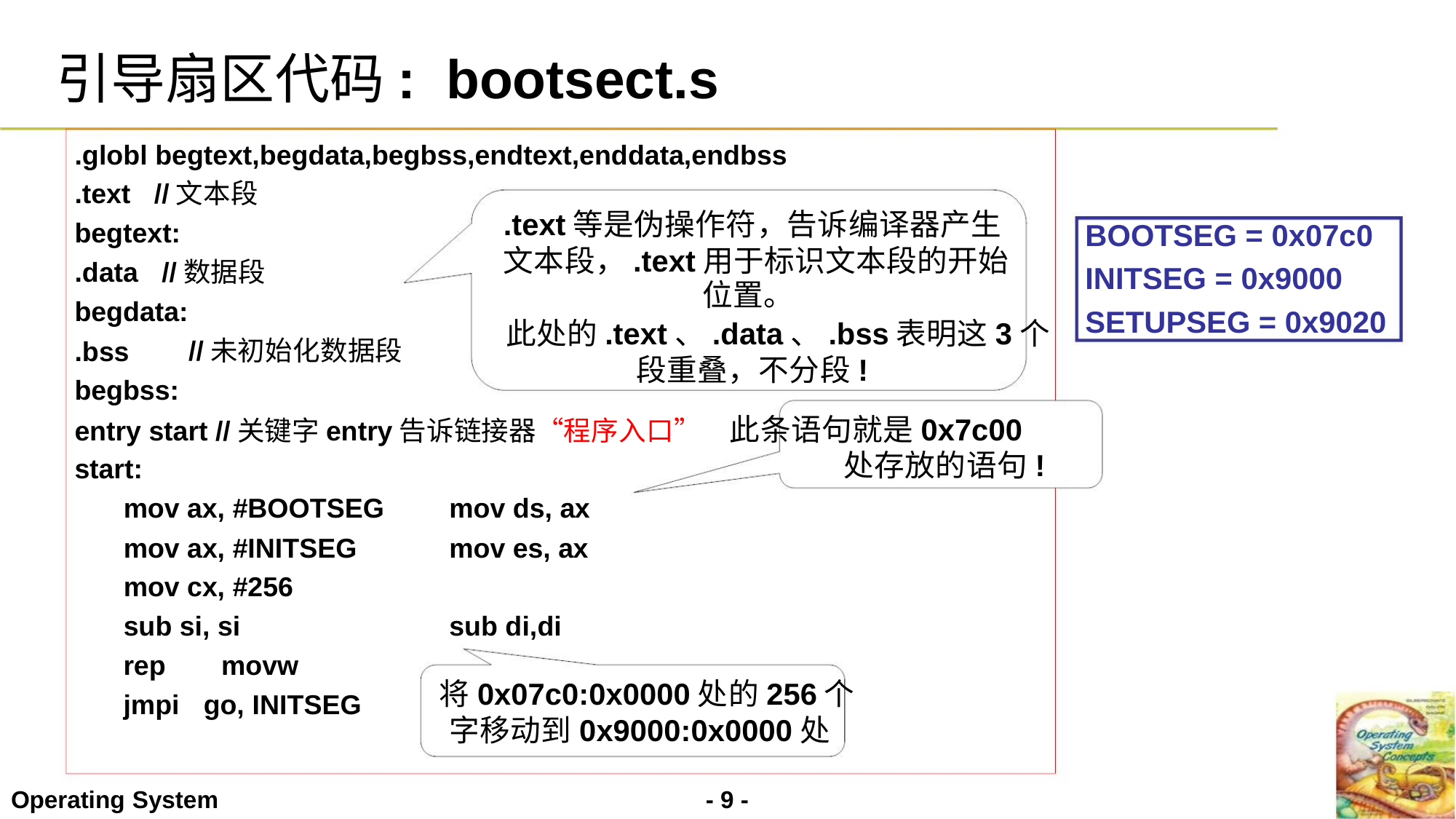

引导扇区代码: bootsect.s

.globl begtext,begdata,begbss,endtext,enddata,endbss
.text //文本段
.text等是伪操作符，告诉编译器产生
文本段，.text用于标识文本段的开始
begtext:
BOOTSEG = 0x07c0
INITSEG = 0x9000
SETUPSEG = 0x9020
.data //数据段
位置。
begdata:
此处的.text、.data、.bss表明这3个
//未初始化数据段
.bss
段重叠，不分段!
begbss:
entry start //关键字entry告诉链接器“程序入口” 此条语句就是0x7c00
处存放的语句!
start:
mov ax, #BOOTSEG
mov ds, ax
mov es, ax
mov ax, #INITSEG
mov cx, #256
sub si, si
sub di,di
rep
movw
将0x07c0:0x0000处的256个
字移动到0x9000:0x0000处
jmpi go, INITSEG

- 9 -
Operating System